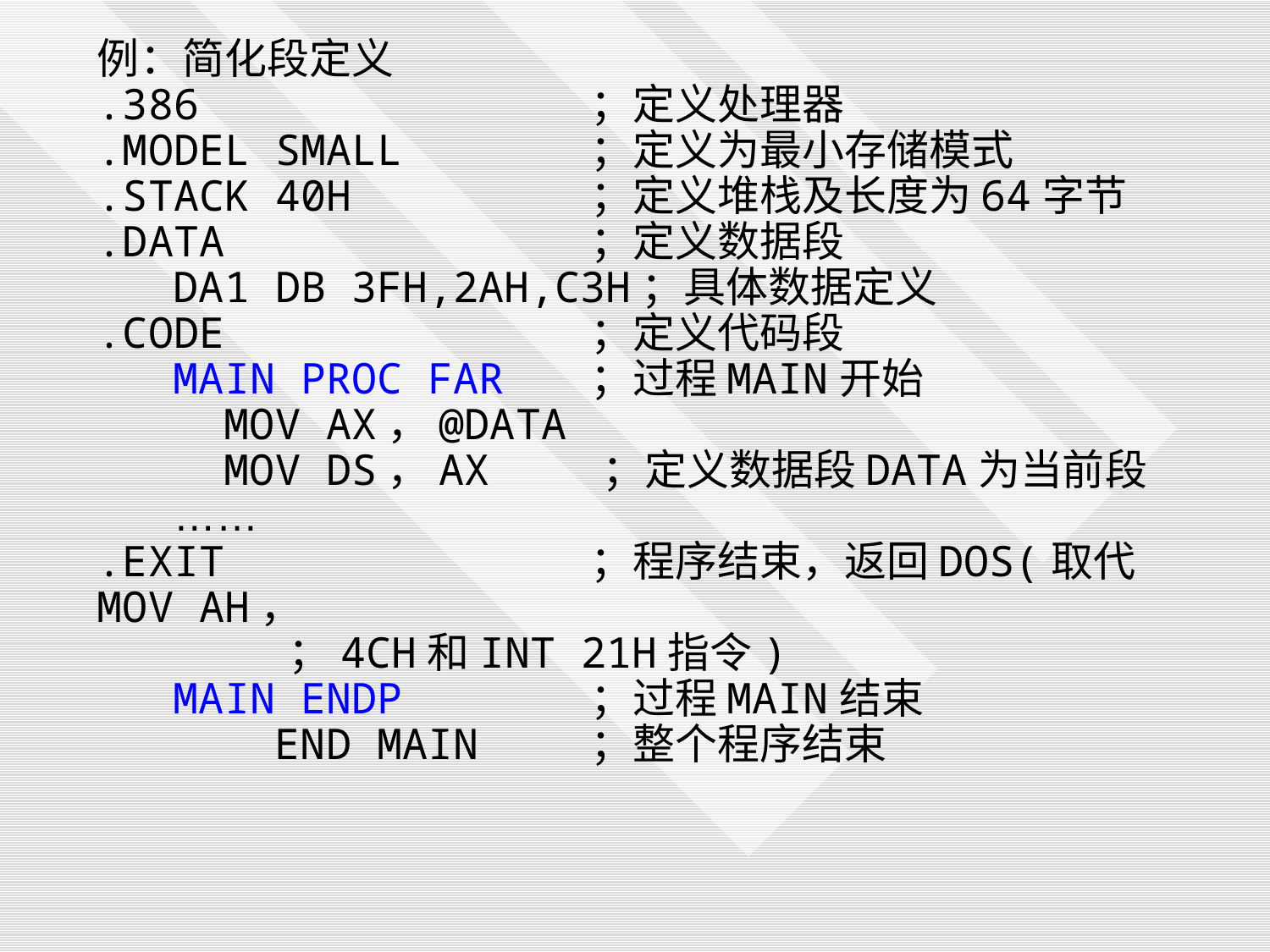

例：简化段定义
.386               ；定义处理器
.MODEL SMALL       ；定义为最小存储模式
.STACK 40H         ；定义堆栈及长度为64字节
.DATA              ；定义数据段
   DA1 DB 3FH,2AH,C3H；具体数据定义
.CODE              ；定义代码段
   MAIN PROC FAR   ；过程MAIN开始
     MOV AX，@DATA
     MOV DS，AX    ；定义数据段DATA为当前段
   ……
.EXIT              ；程序结束，返回DOS(取代MOV AH，
                   ；4CH和INT 21H指令)
   MAIN ENDP       ；过程MAIN结束
       END MAIN    ；整个程序结束